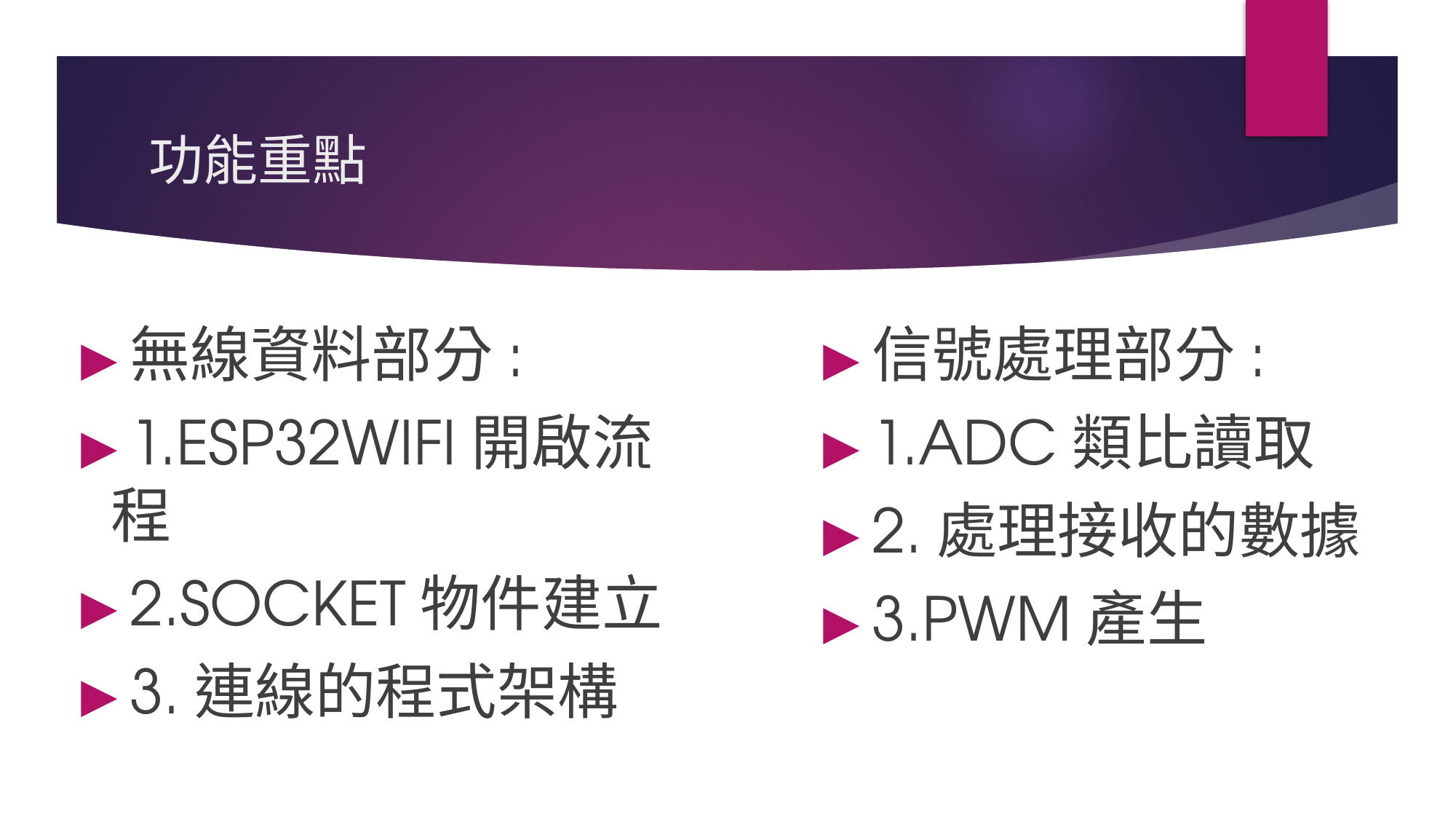

# 功能重點
無線資料部分:
1.ESP32WIFI開啟流程
2.SOCKET物件建立
3.連線的程式架構
信號處理部分:
1.ADC類比讀取
2.處理接收的數據
3.PWM產生